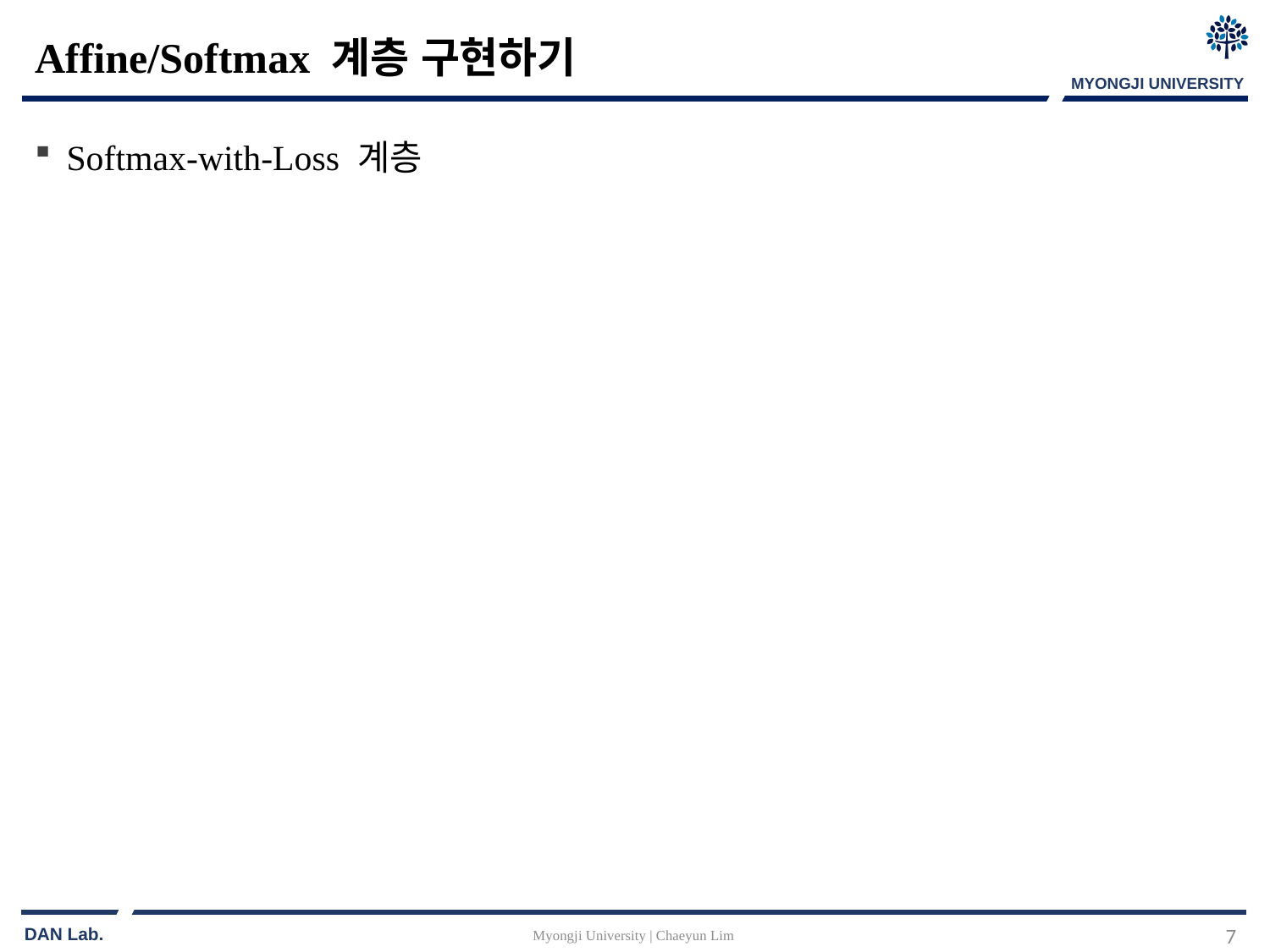

# Affine/Softmax 계층 구현하기
Softmax-with-Loss 계층
Myongji University | Chaeyun Lim
7